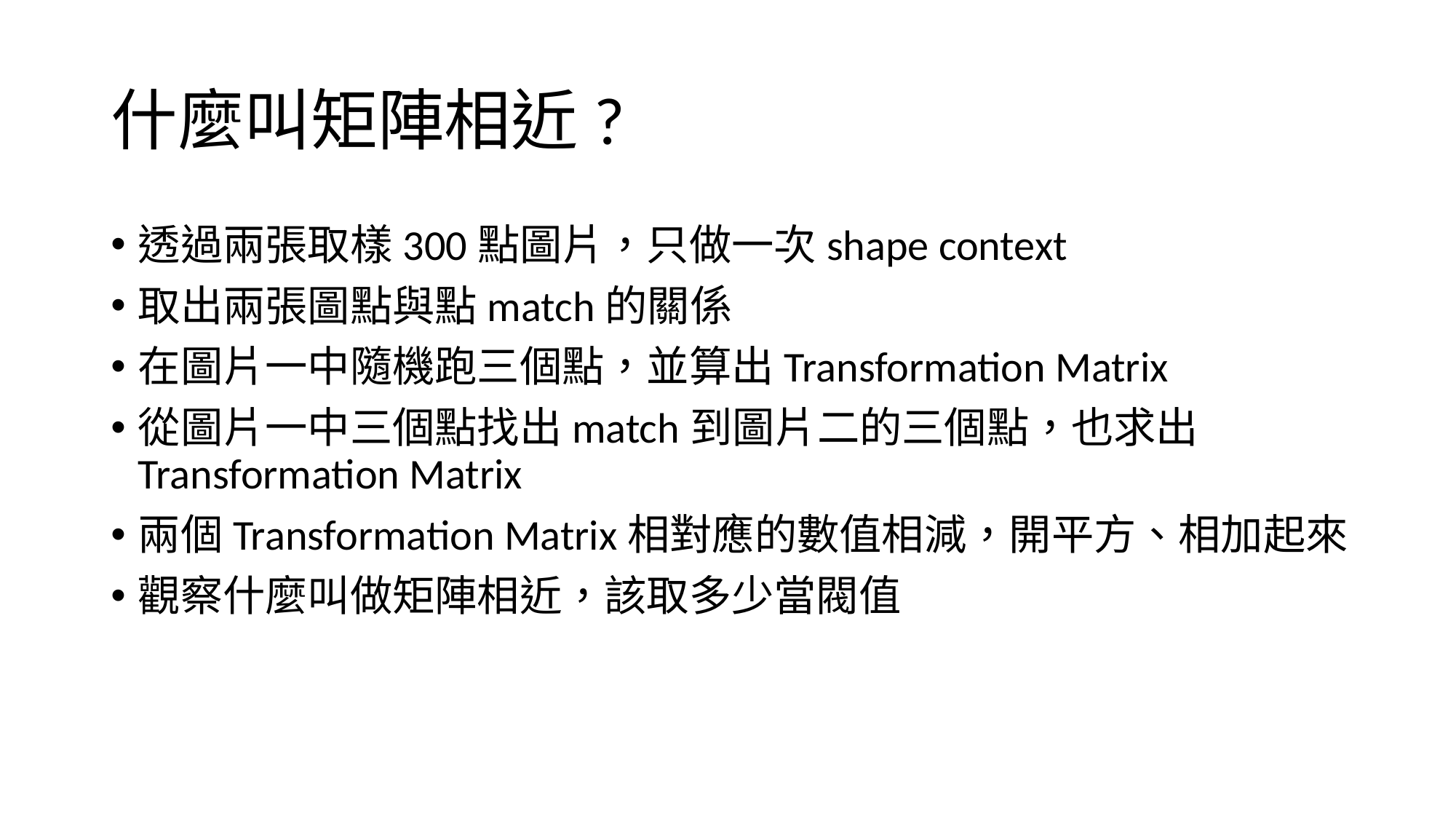

# 什麼叫矩陣相近?
透過兩張取樣300點圖片，只做一次shape context
取出兩張圖點與點match的關係
在圖片一中隨機跑三個點，並算出Transformation Matrix
從圖片一中三個點找出match到圖片二的三個點，也求出Transformation Matrix
兩個Transformation Matrix相對應的數值相減，開平方、相加起來
觀察什麼叫做矩陣相近，該取多少當閥值